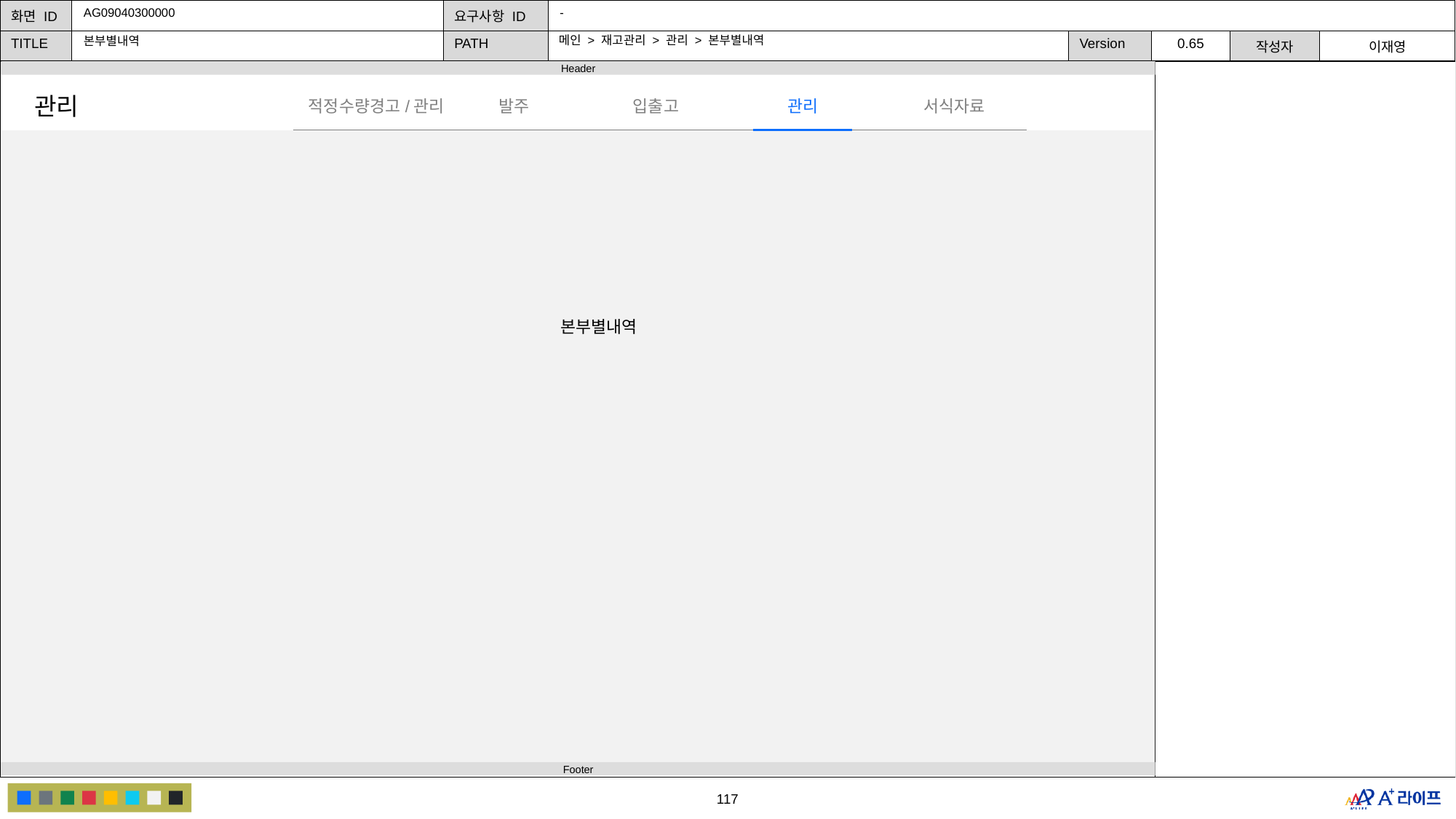

AG09040300000
-

메인 > 재고관리 > 관리 > 본부별내역
본부별내역
관리
발주
관리
적정수량경고/관리
입출고
서식자료
본부별내역